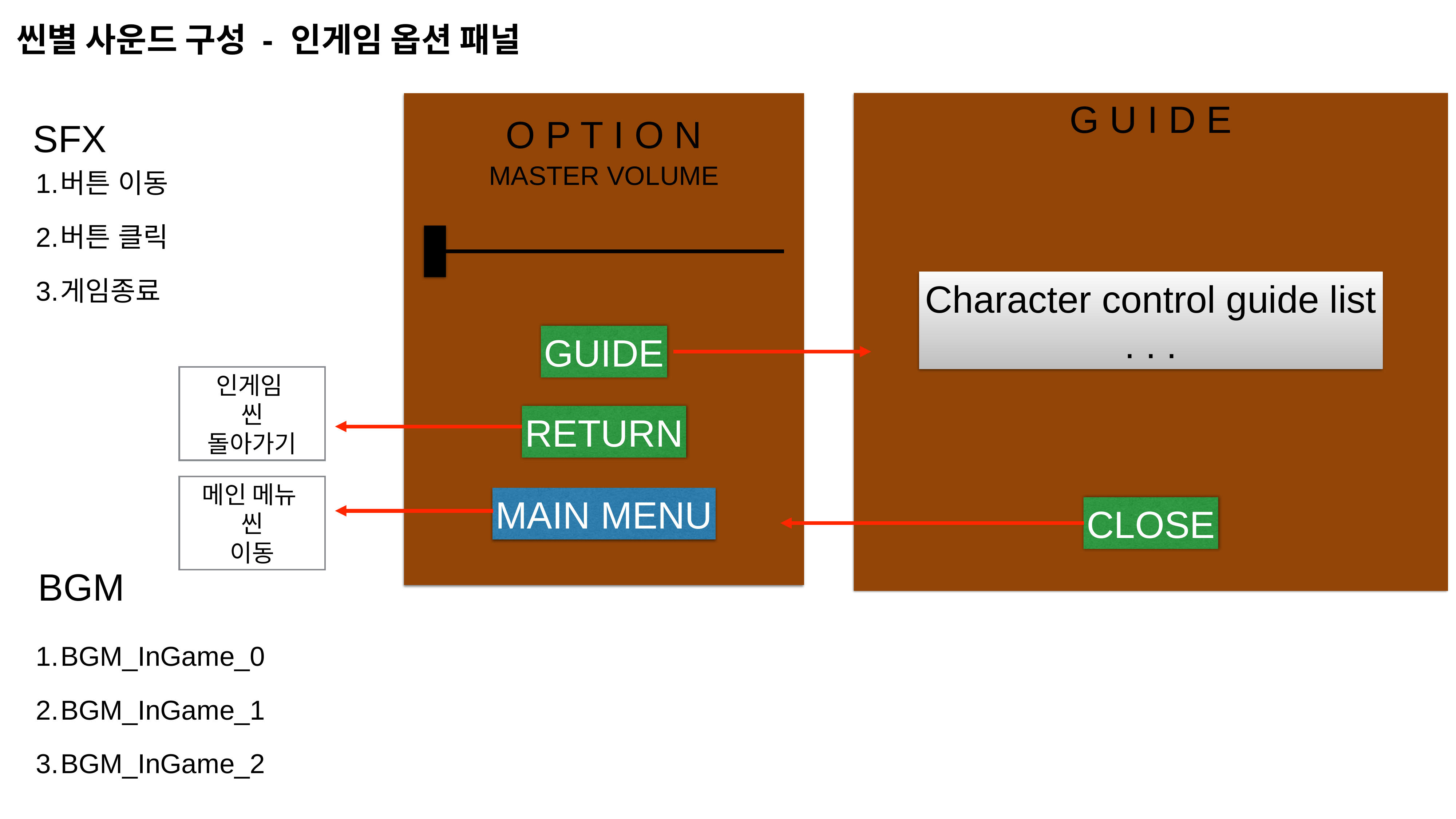

씬별 사운드 구성 - 인게임 옵션 패널
SFX
G U I D E

O P T I O N
버튼 이동
버튼 클릭
게임종료
MASTER VOLUME

Character control guide list
. . .
GUIDE

인게임
씬
돌아가기
RETURN

메인 메뉴
씬
이동
MAIN MENU
CLOSE

BGM
BGM_InGame_0
BGM_InGame_1
BGM_InGame_2